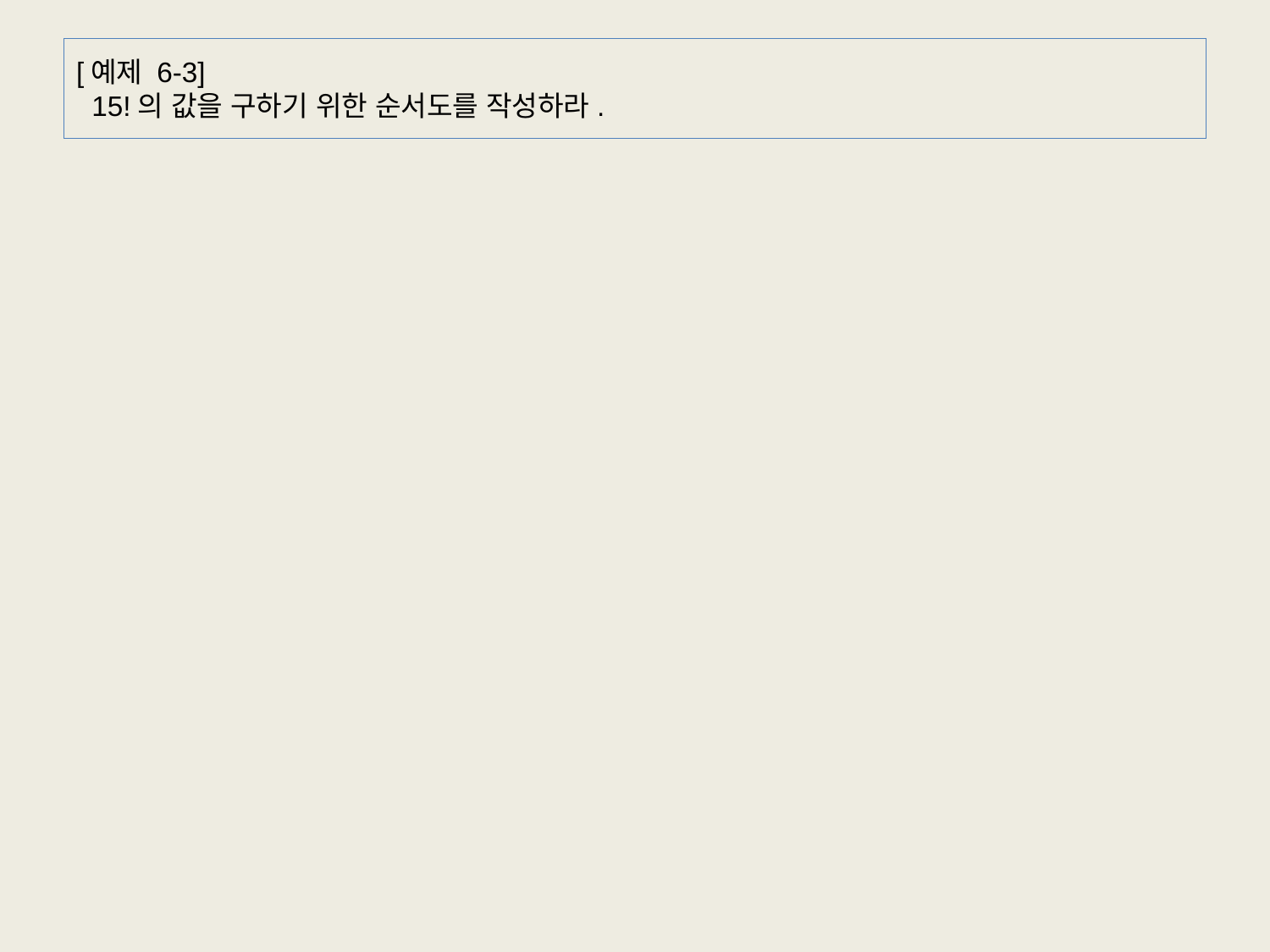

# [예제 6-3]   15!의 값을 구하기 위한 순서도를 작성하라.